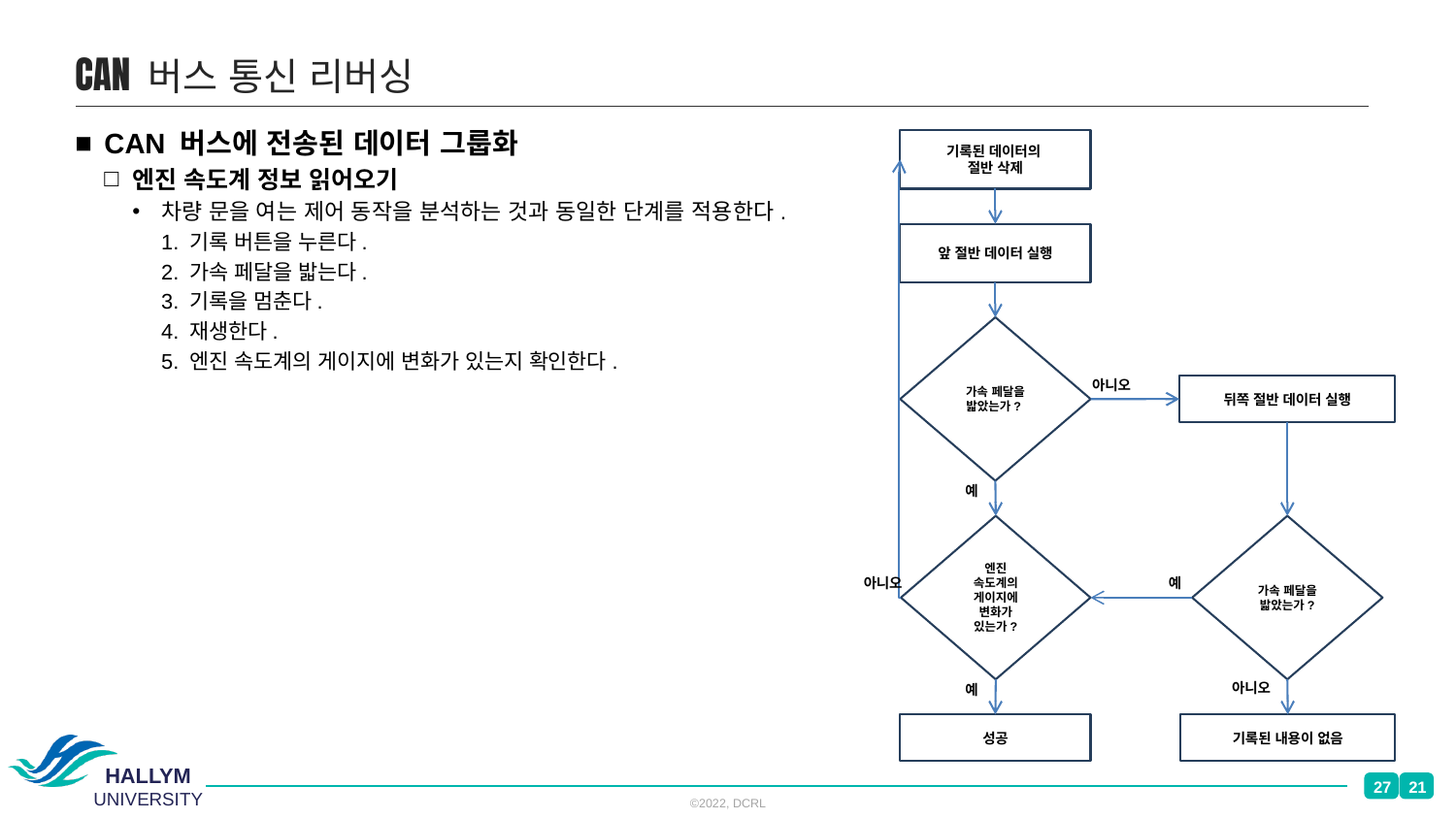

# CAN 버스 통신 리버싱
CAN 버스에 전송된 데이터 그룹화
엔진 속도계 정보 읽어오기
차량 문을 여는 제어 동작을 분석하는 것과 동일한 단계를 적용한다.
1. 기록 버튼을 누른다.
2. 가속 페달을 밟는다.
3. 기록을 멈춘다.
4. 재생한다.
5. 엔진 속도계의 게이지에 변화가 있는지 확인한다.

기록된 데이터의
절반 삭제
앞 절반 데이터 실행
가속 페달을 밟았는가?
아니오
뒤쪽 절반 데이터 실행
예
엔진 속도계의 게이지에 변화가 있는가?
가속 페달을 밟았는가?
아니오
예
아니오
예
성공
기록된 내용이 없음